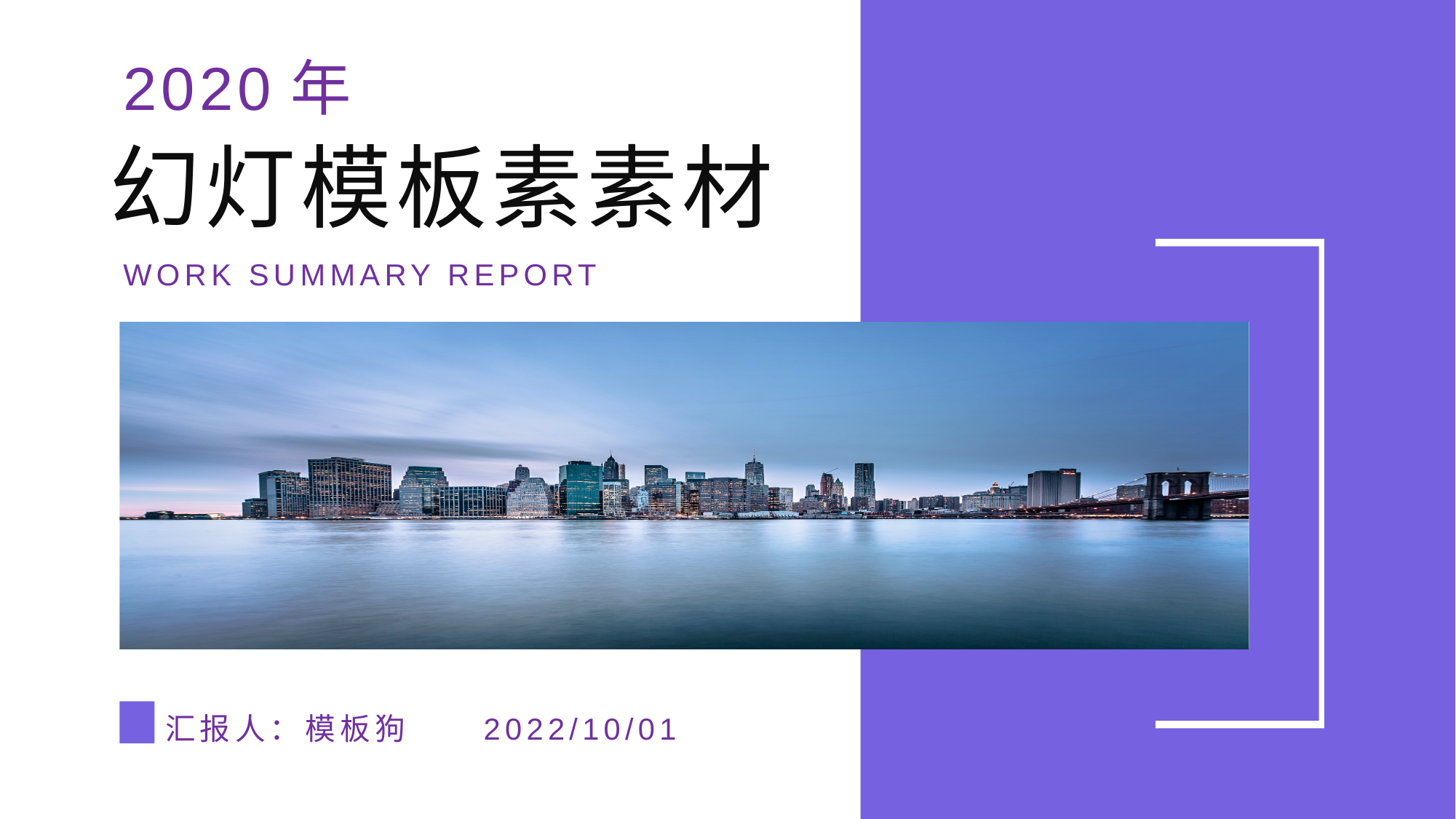

2020年
幻灯模板素素材
WORK SUMMARY REPORT

汇报人：模板狗
2022/10/01